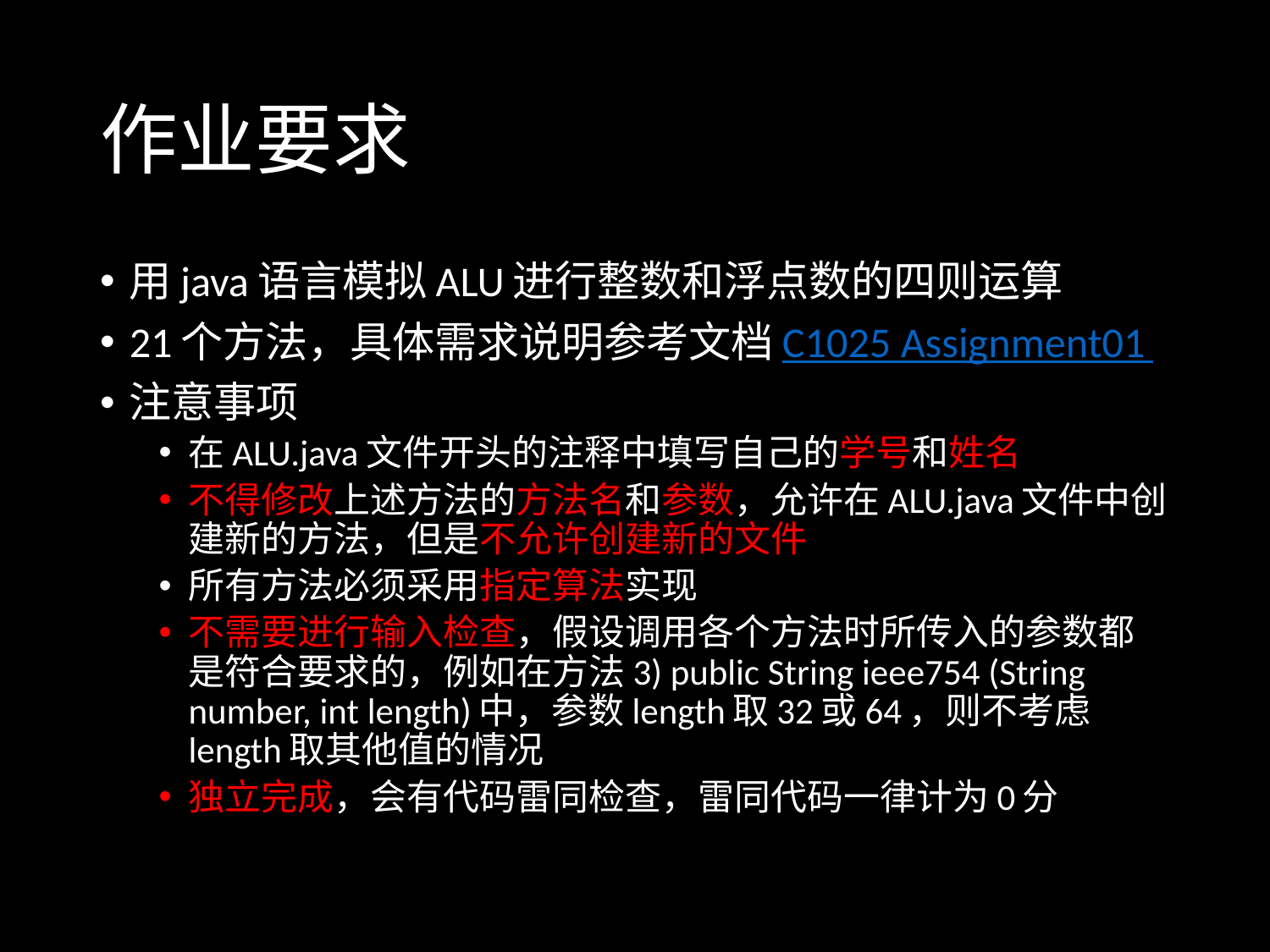

# 作业要求
用java语言模拟ALU进行整数和浮点数的四则运算
21个方法，具体需求说明参考文档C1025 Assignment01
注意事项
在ALU.java文件开头的注释中填写自己的学号和姓名
不得修改上述方法的方法名和参数，允许在ALU.java文件中创建新的方法，但是不允许创建新的文件
所有方法必须采用指定算法实现
不需要进行输入检查，假设调用各个方法时所传入的参数都是符合要求的，例如在方法3) public String ieee754 (String number, int length)中，参数length取32或64，则不考虑length取其他值的情况
独立完成，会有代码雷同检查，雷同代码一律计为0分